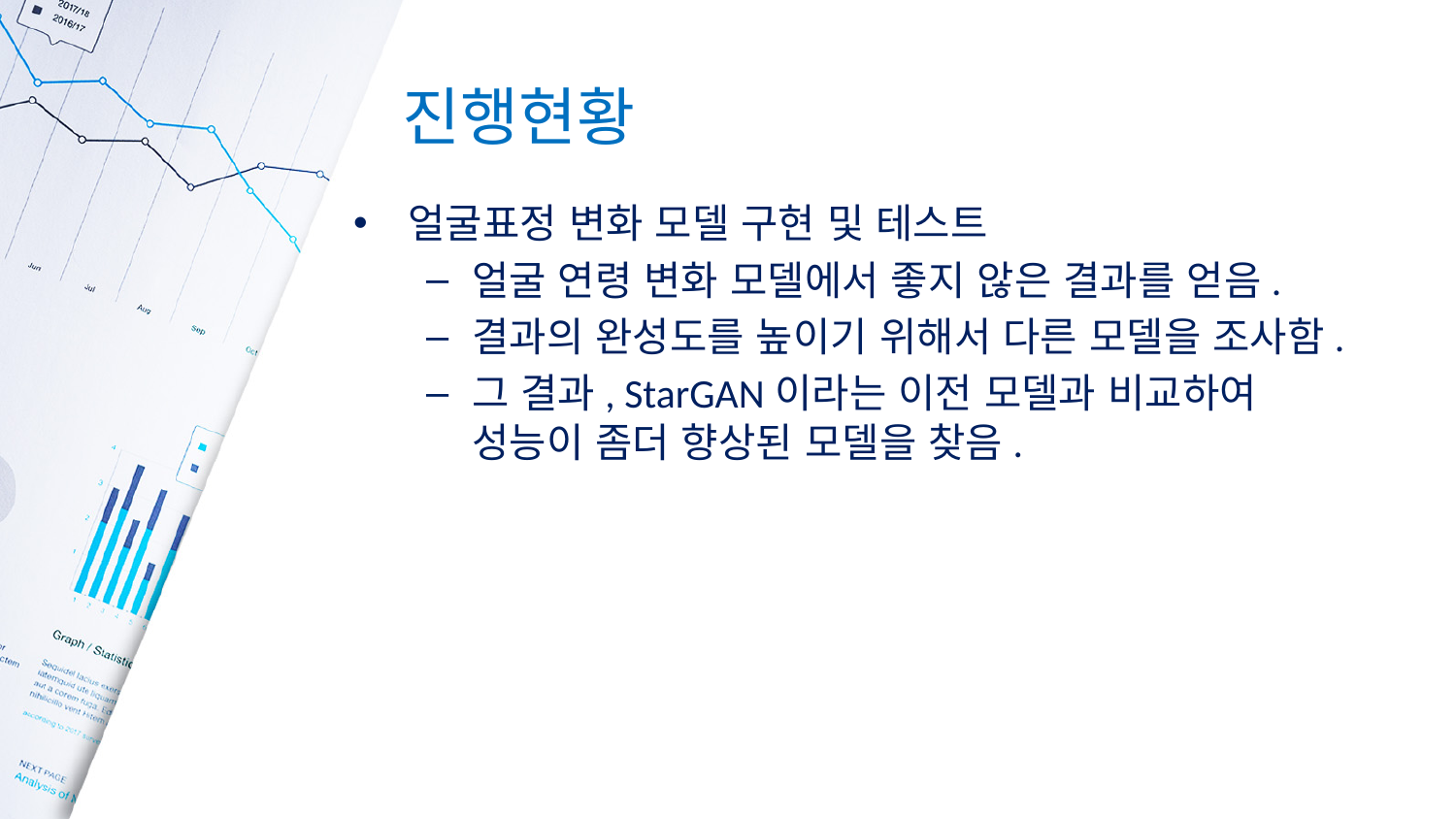

# 진행현황
얼굴표정 변화 모델 구현 및 테스트
얼굴 연령 변화 모델에서 좋지 않은 결과를 얻음.
결과의 완성도를 높이기 위해서 다른 모델을 조사함.
그 결과, StarGAN이라는 이전 모델과 비교하여 성능이 좀더 향상된 모델을 찾음.